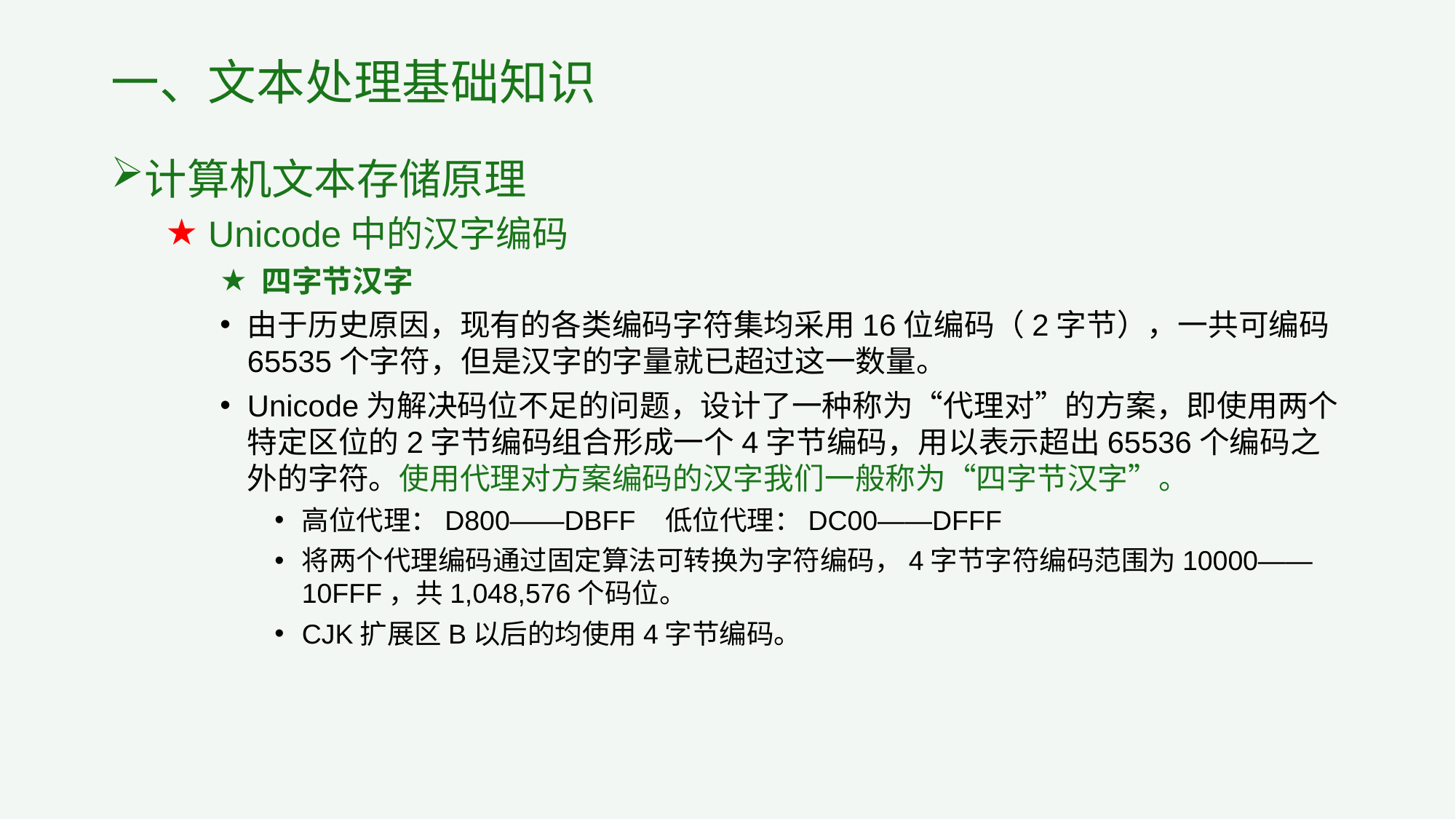

# 一、文本处理基础知识
计算机文本存储原理
 Unicode中的汉字编码
 四字节汉字
由于历史原因，现有的各类编码字符集均采用16位编码（2字节），一共可编码65535个字符，但是汉字的字量就已超过这一数量。
Unicode为解决码位不足的问题，设计了一种称为“代理对”的方案，即使用两个特定区位的2字节编码组合形成一个4字节编码，用以表示超出65536个编码之外的字符。使用代理对方案编码的汉字我们一般称为“四字节汉字”。
高位代理：D800——DBFF   低位代理：DC00——DFFF
将两个代理编码通过固定算法可转换为字符编码，4字节字符编码范围为10000——10FFF，共1,048,576个码位。
CJK扩展区B以后的均使用4字节编码。